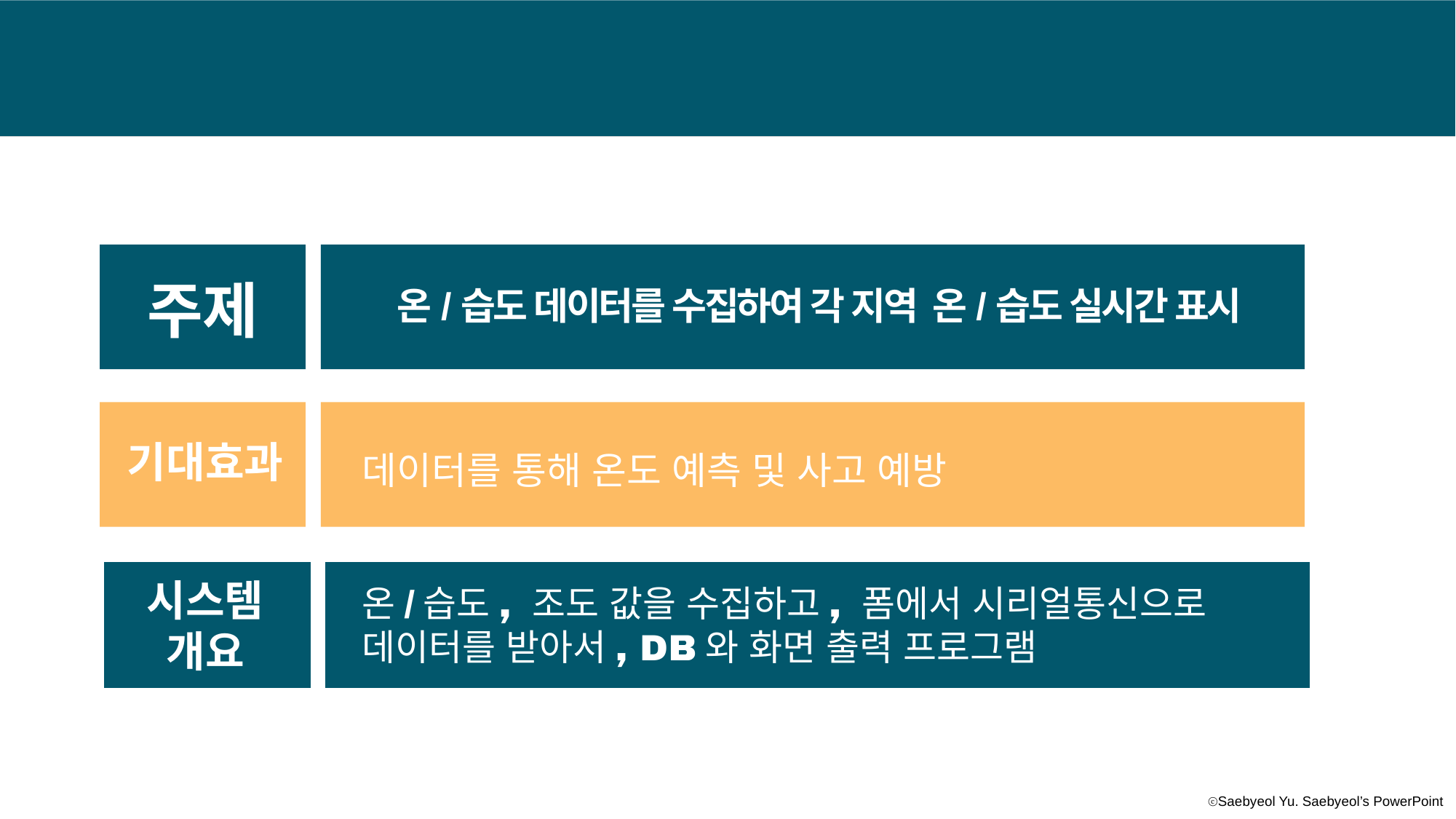

주제
온/습도 데이터를 수집하여 각 지역  온/습도 실시간 표시

기대효과
데이터를 통해 온도 예측 및 사고 예방

시스템
개요
온/습도, 조도 값을 수집하고, 폼에서 시리얼통신으로 데이터를 받아서, DB와 화면 출력 프로그램